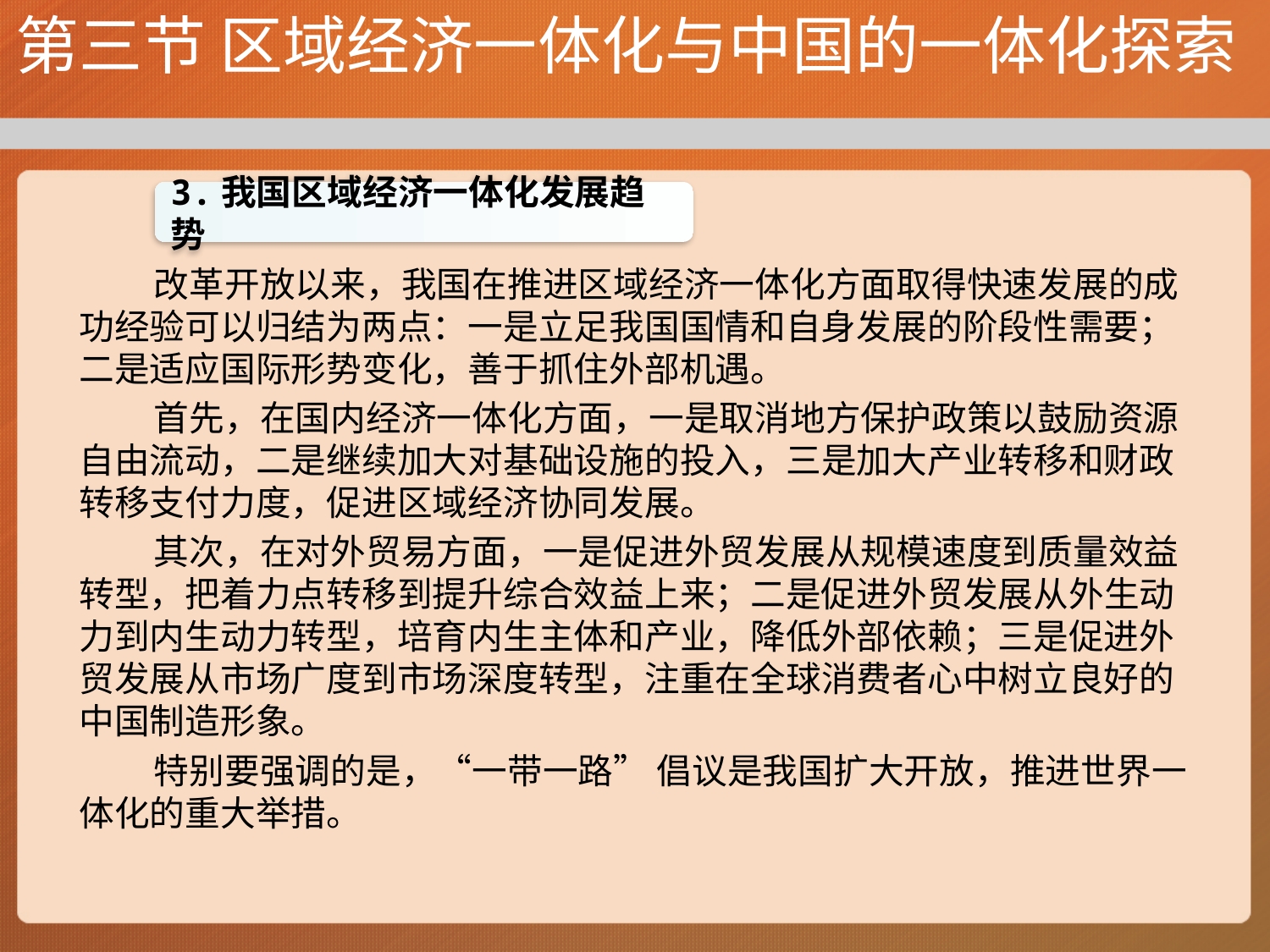

# 第三节 区域经济一体化与中国的一体化探索
3.我国区域经济一体化发展趋势

改革开放以来，我国在推进区域经济一体化方面取得快速发展的成功经验可以归结为两点：一是立足我国国情和自身发展的阶段性需要；二是适应国际形势变化，善于抓住外部机遇。
首先，在国内经济一体化方面，一是取消地方保护政策以鼓励资源自由流动，二是继续加大对基础设施的投入，三是加大产业转移和财政转移支付力度，促进区域经济协同发展。
其次，在对外贸易方面，一是促进外贸发展从规模速度到质量效益转型，把着力点转移到提升综合效益上来；二是促进外贸发展从外生动力到内生动力转型，培育内生主体和产业，降低外部依赖；三是促进外贸发展从市场广度到市场深度转型，注重在全球消费者心中树立良好的中国制造形象。
特别要强调的是，“一带一路” 倡议是我国扩大开放，推进世界一体化的重大举措。